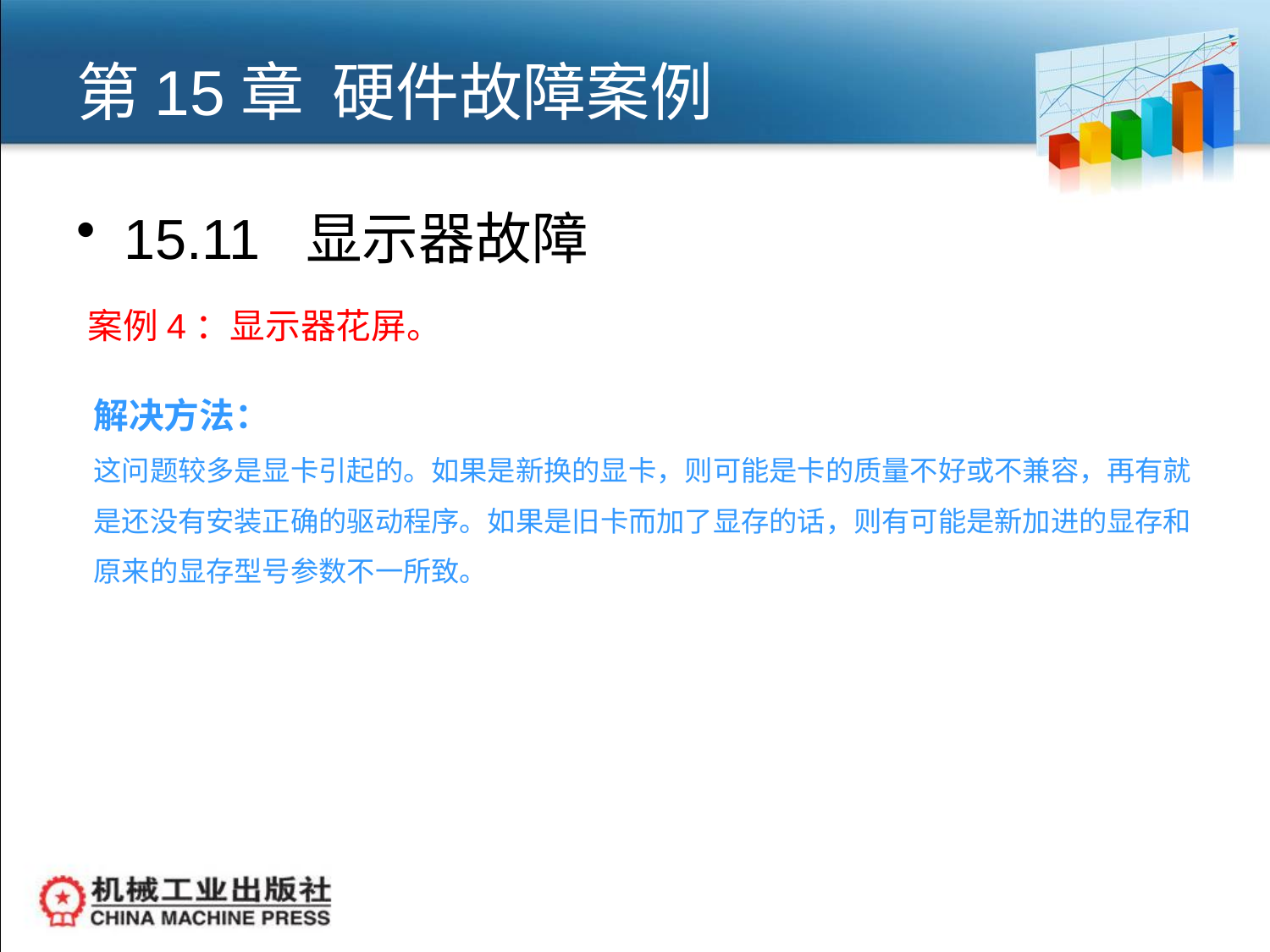

# 第15章  硬件故障案例
15.11  显示器故障
案例4：显示器花屏。
解决方法：
这问题较多是显卡引起的。如果是新换的显卡，则可能是卡的质量不好或不兼容，再有就是还没有安装正确的驱动程序。如果是旧卡而加了显存的话，则有可能是新加进的显存和原来的显存型号参数不一所致。